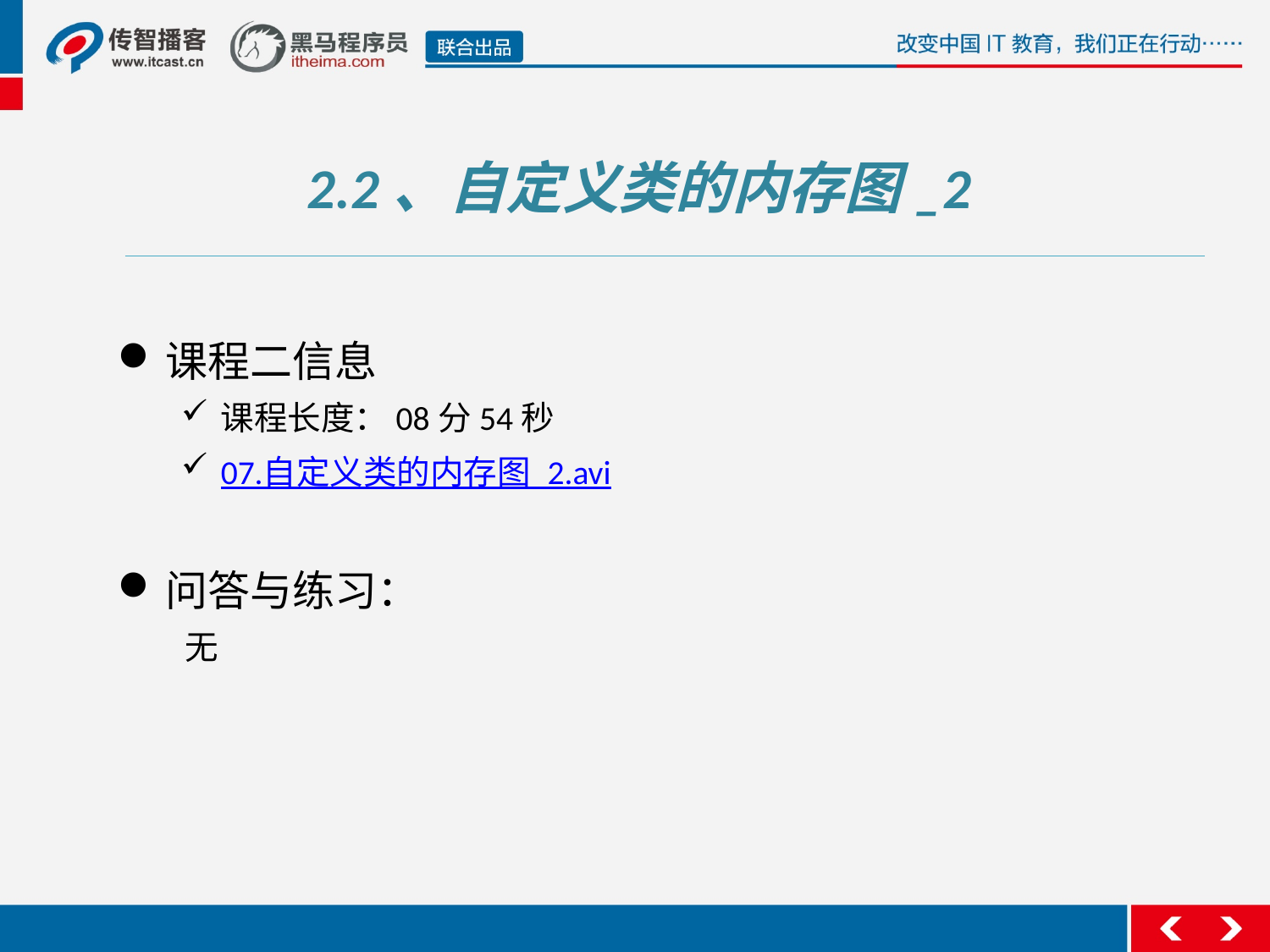

2.2、自定义类的内存图_2

课程二信息
课程长度：08分54秒
07.自定义类的内存图_2.avi

问答与练习：
        无